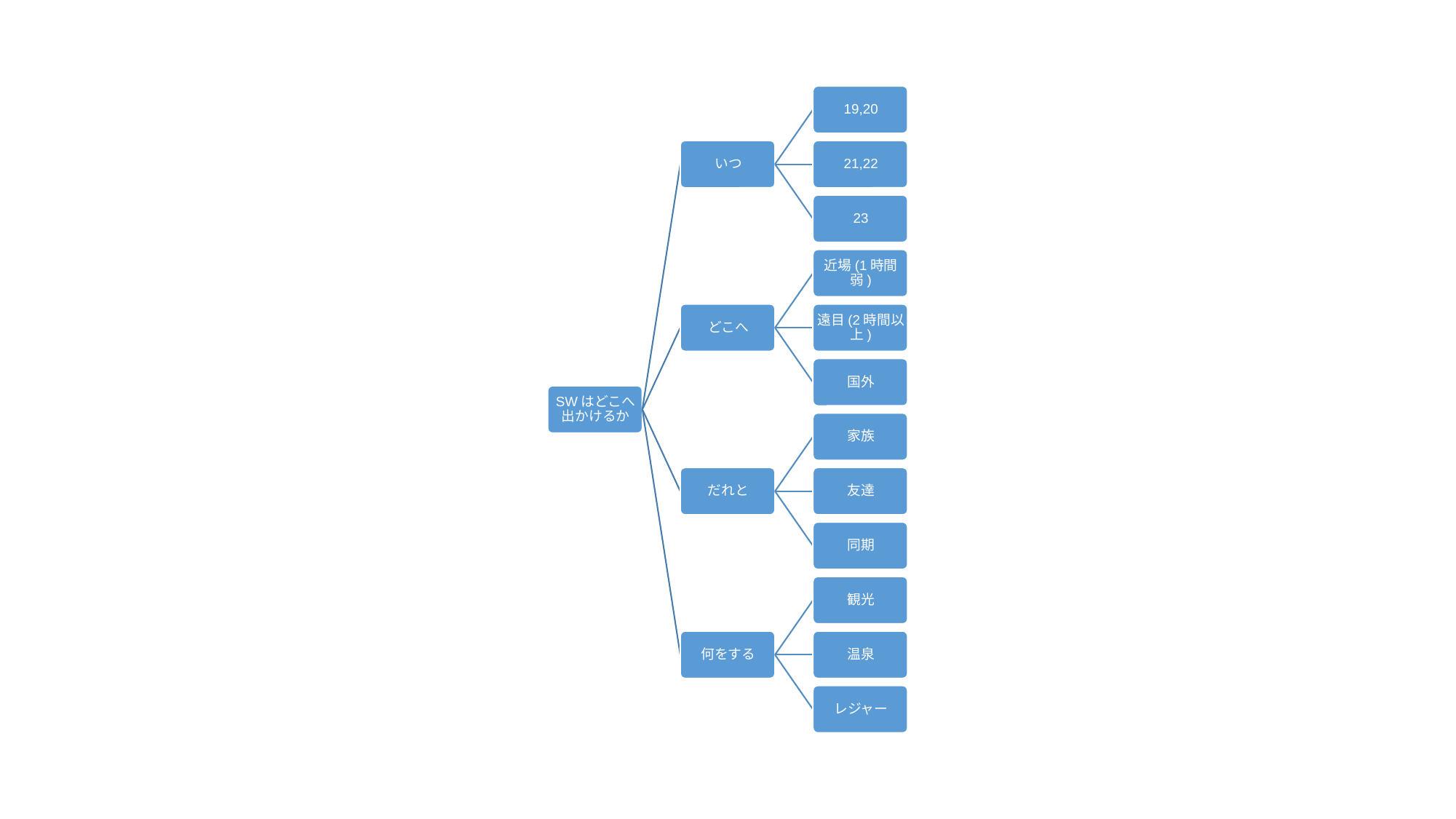

SWはどこへ出かけるか

いつ

19,20

21,22

23

どこへ

近場(1時間弱)

遠目(2時間以上)

国外

だれと

家族

友達

同期

何をする

観光

温泉

レジャー